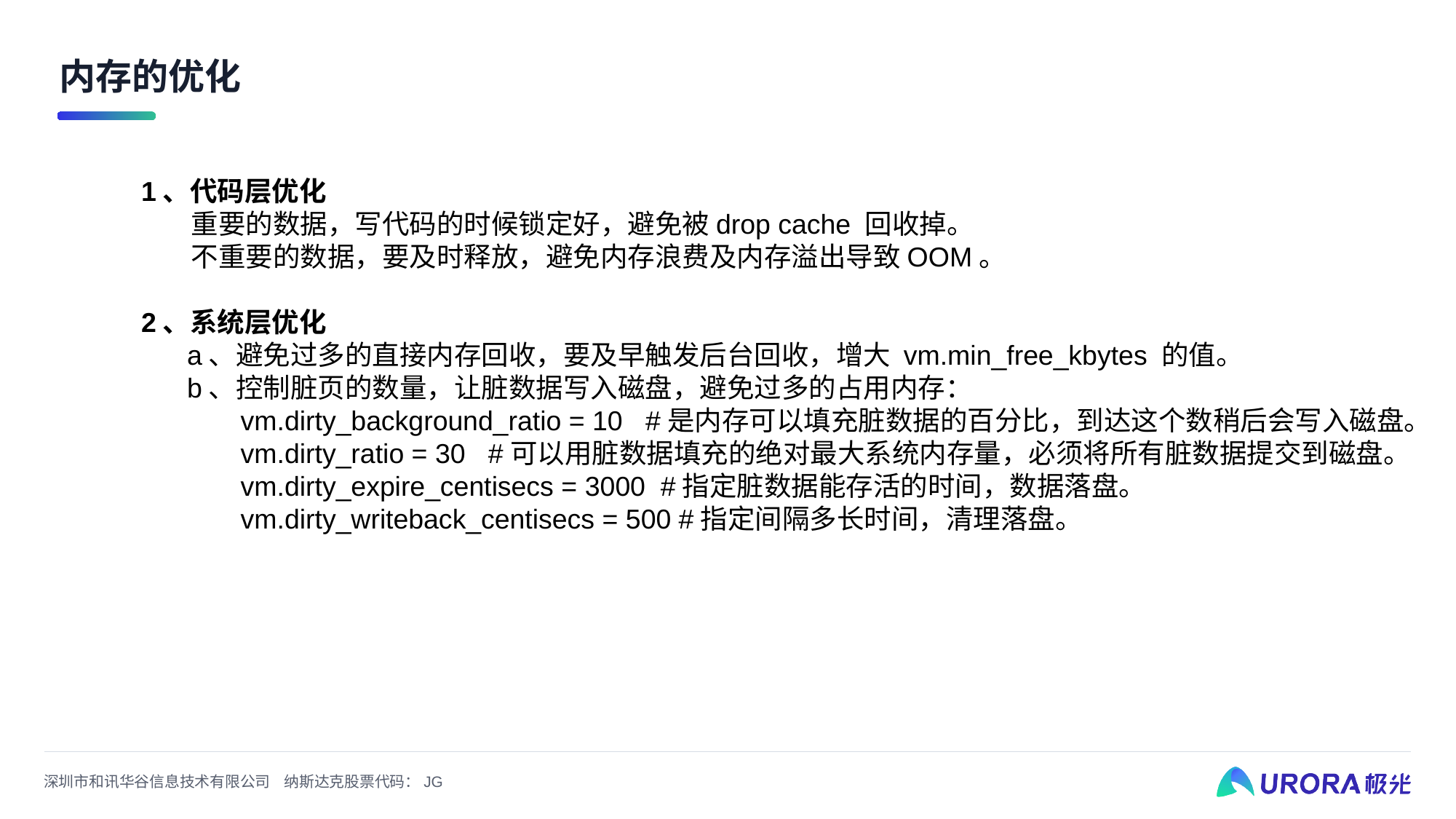

# 内存的优化
1、代码层优化
       重要的数据，写代码的时候锁定好，避免被drop cache 回收掉。
       不重要的数据，要及时释放，避免内存浪费及内存溢出导致OOM。

2、系统层优化
      a、避免过多的直接内存回收，要及早触发后台回收，增大 vm.min_free_kbytes 的值。
      b、控制脏页的数量，让脏数据写入磁盘，避免过多的占用内存：
             vm.dirty_background_ratio = 10   #是内存可以填充脏数据的百分比，到达这个数稍后会写入磁盘。
             vm.dirty_ratio = 30   #可以用脏数据填充的绝对最大系统内存量，必须将所有脏数据提交到磁盘。
             vm.dirty_expire_centisecs = 3000  #指定脏数据能存活的时间，数据落盘。
             vm.dirty_writeback_centisecs = 500 #指定间隔多长时间，清理落盘。